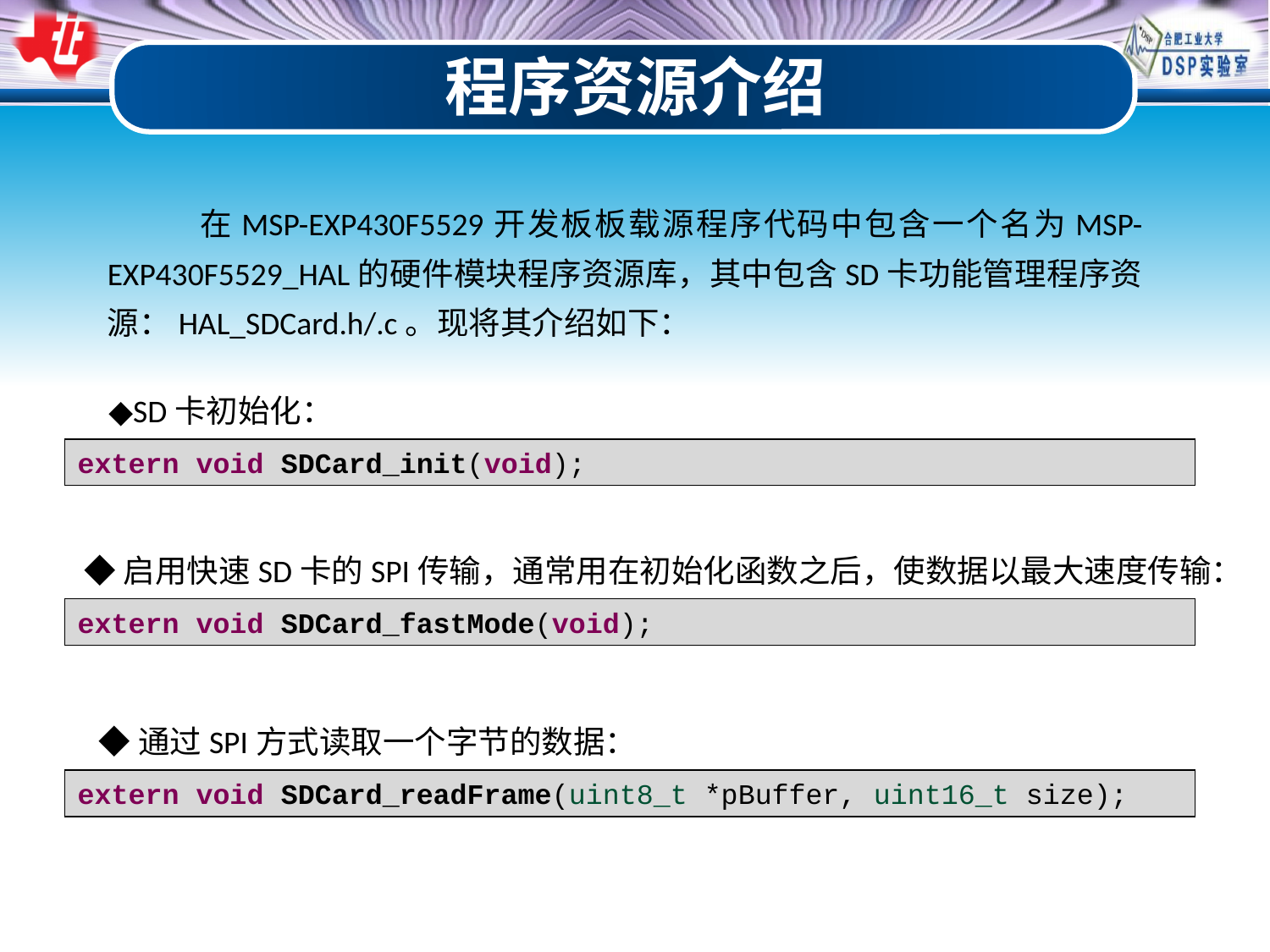

程序资源介绍
         在MSP-EXP430F5529开发板板载源程序代码中包含一个名为MSP-EXP430F5529_HAL的硬件模块程序资源库，其中包含SD卡功能管理程序资源：HAL_SDCard.h/.c。现将其介绍如下：
◆SD卡初始化：
extern void SDCard_init(void);
◆启用快速SD卡的SPI传输，通常用在初始化函数之后，使数据以最大速度传输：
extern void SDCard_fastMode(void);
◆通过SPI方式读取一个字节的数据：
extern void SDCard_readFrame(uint8_t *pBuffer, uint16_t size);